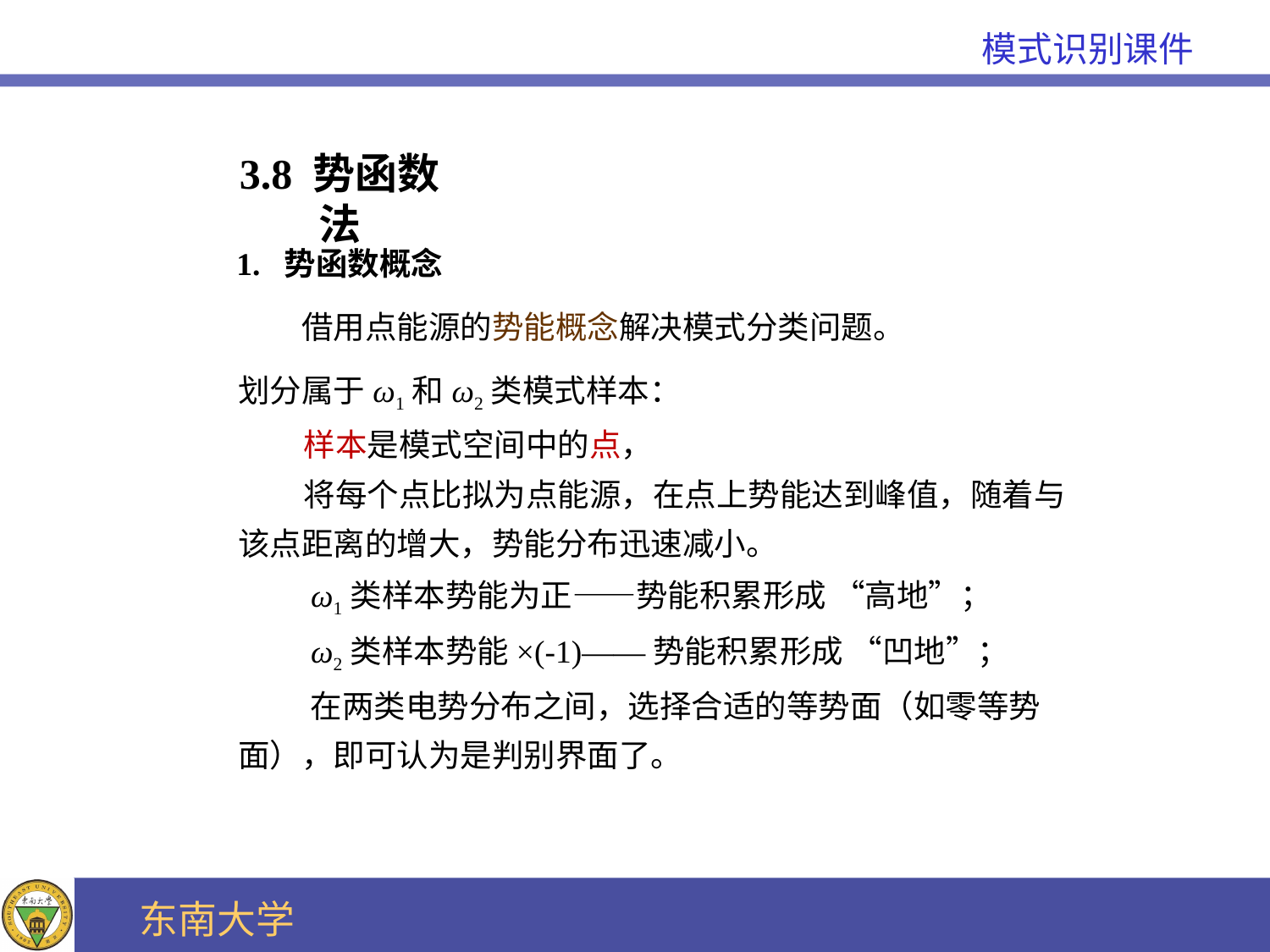

3.8 势函数法
1.  势函数概念
借用点能源的势能概念解决模式分类问题。
划分属于ω1和ω2类模式样本：
        样本是模式空间中的点，
        将每个点比拟为点能源，在点上势能达到峰值，随着与
该点距离的增大，势能分布迅速减小。
         ω1类样本势能为正——势能积累形成 “高地”；
         ω2类样本势能×(-1)——势能积累形成 “凹地”；
         在两类电势分布之间，选择合适的等势面（如零等势
面），即可认为是判别界面了。